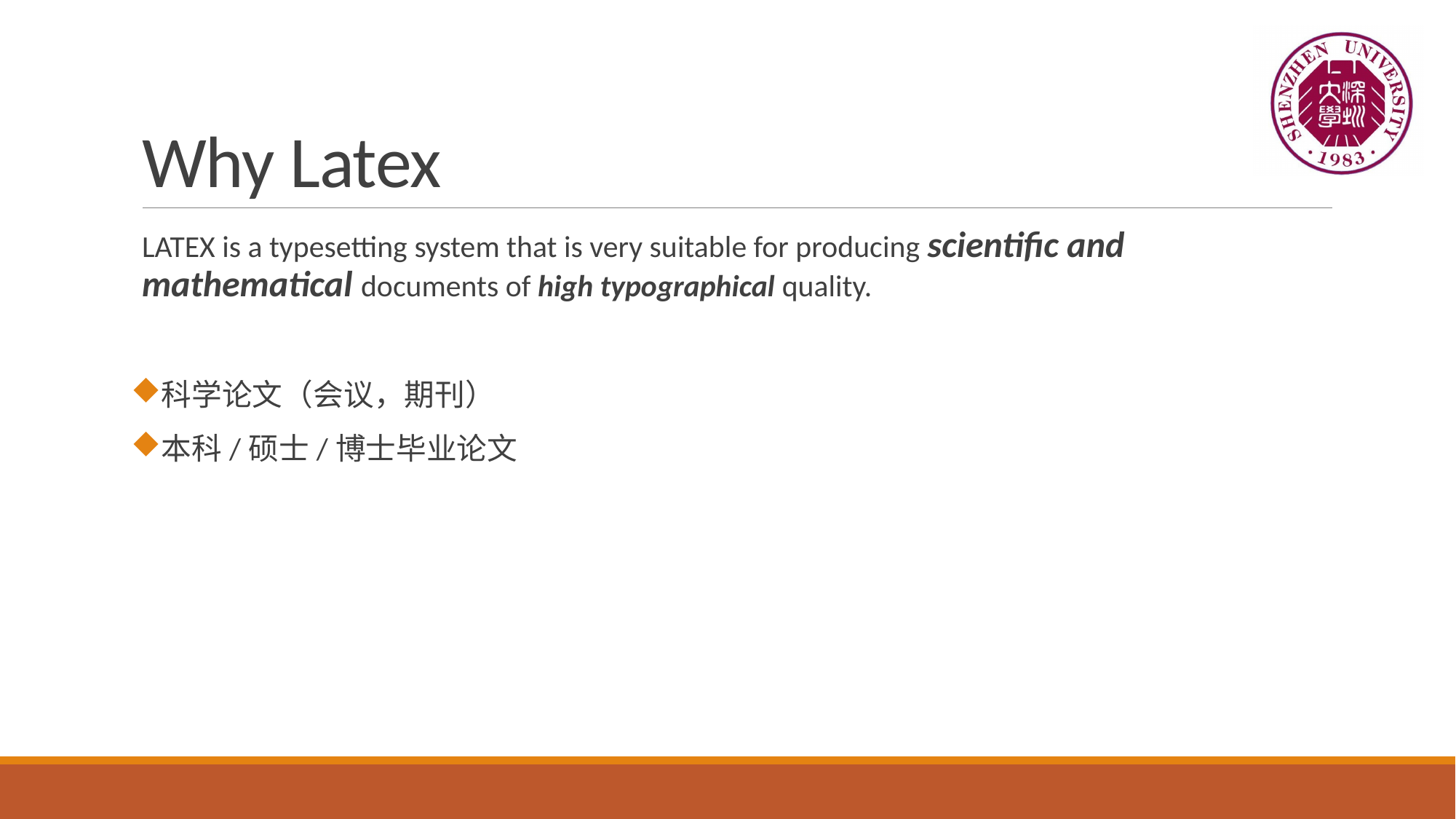

# Why Latex
LATEX is a typesetting system that is very suitable for producing scientific and mathematical documents of high typographical quality.

科学论文（会议，期刊）
本科/硕士/博士毕业论文